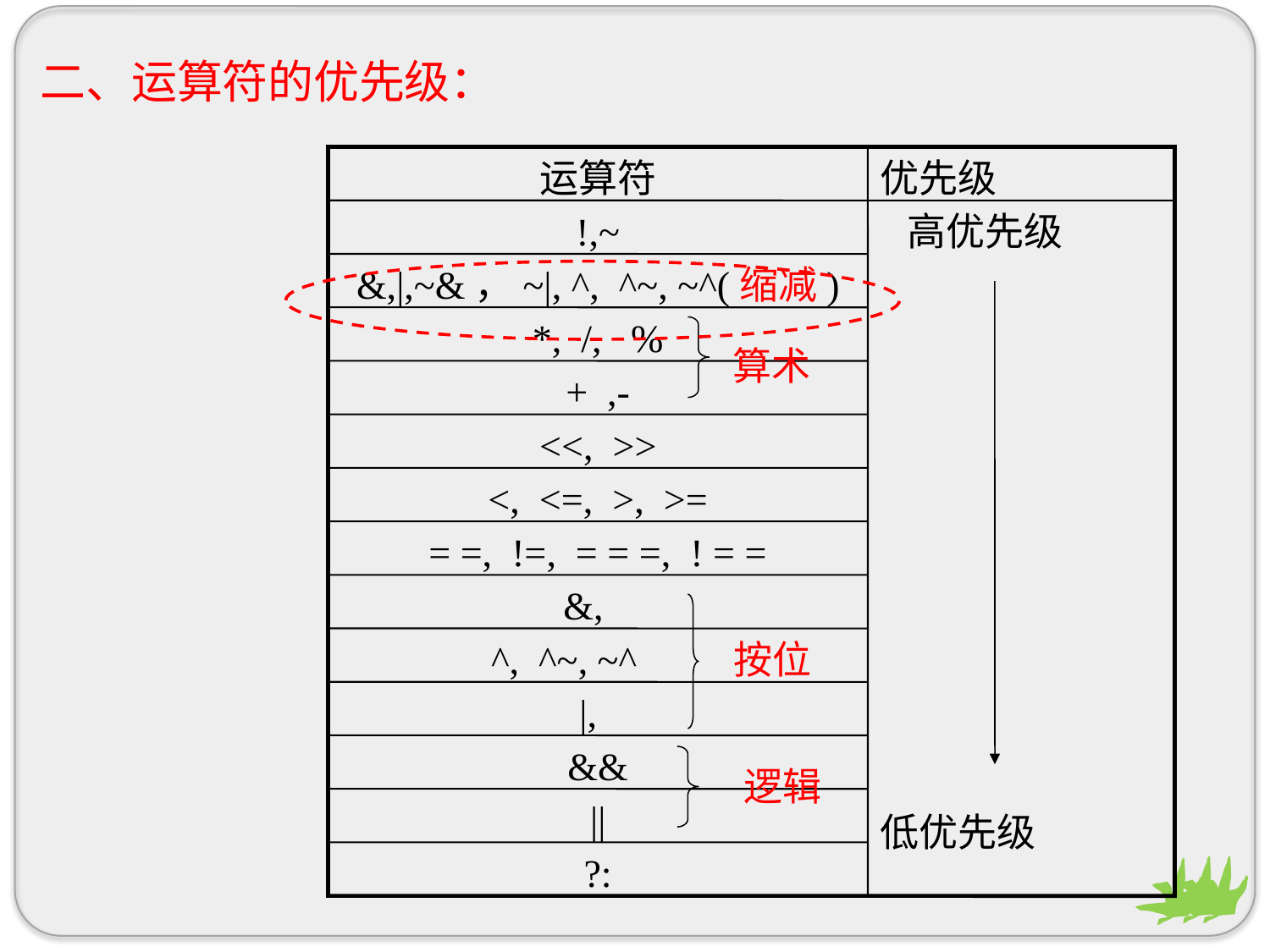

二、运算符的优先级：
运算符

优先级

!,~

  高优先级

低优先级
&,|,~&，~|, ^,  ^~, ~^(缩减)

*,  /,   %

算术
+  ,-

<<,  >>

<,  <=,  >,  >=

= =,  !=,  = = =,  ! = =

&,

           ^,  ^~, ~^         按位

|,

&&

逻辑
||

?:

33